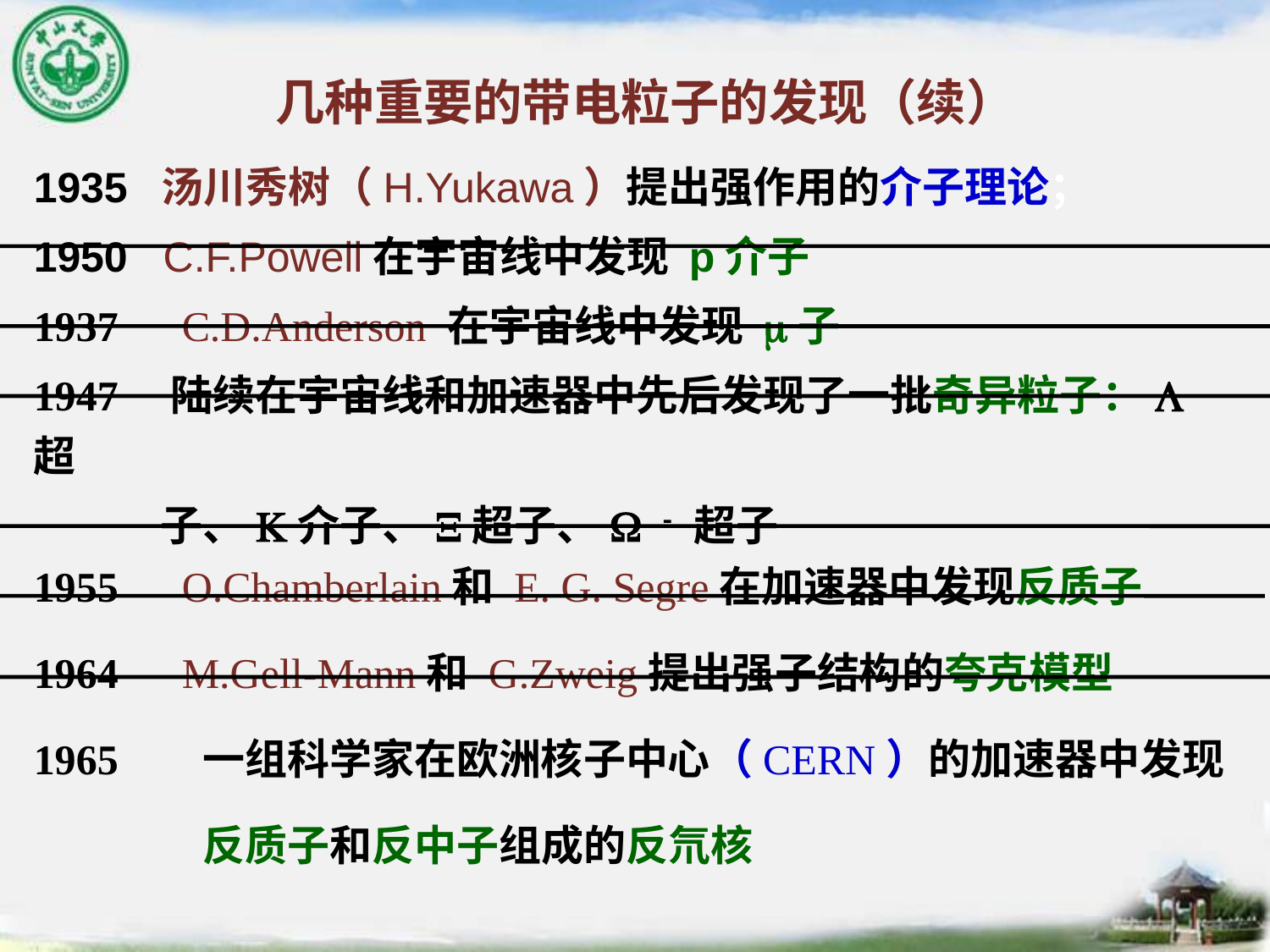

几种重要的带电粒子的发现（续）
1935  汤川秀树（H.Yukawa）提出强作用的介子理论；
1950   C.F.Powell在宇宙线中发现 p介子
1937      C.D.Anderson 在宇宙线中发现 μ子
1947　陆续在宇宙线和加速器中先后发现了一批奇异粒子：Λ超
　　　子、Κ介子、Ξ超子、Ω − 超子
1955      O.Chamberlain和 E. G. Segre在加速器中发现反质子
1964      M.Gell-Mann和 G.Zweig提出强子结构的夸克模型
1965       一组科学家在欧洲核子中心（CERN）的加速器中发现
　　　　反质子和反中子组成的反氘核

8